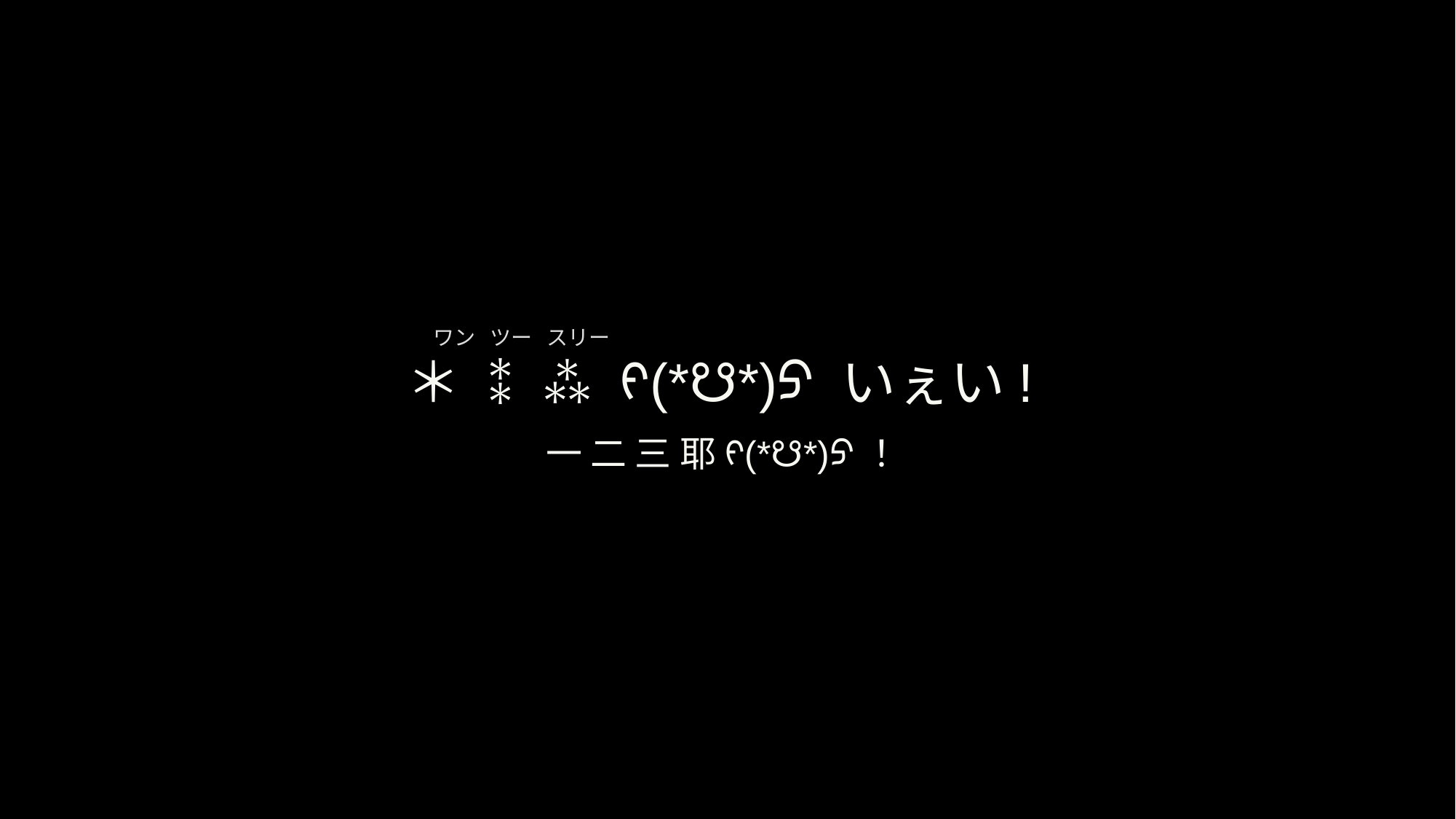

# ＊ ⁑ ⁂ ᠻ(*☋*)ᠫ いぇい!
ワン   ツー   スリー
一 二 三 耶ᠻ(*☋*)ᠫ ！